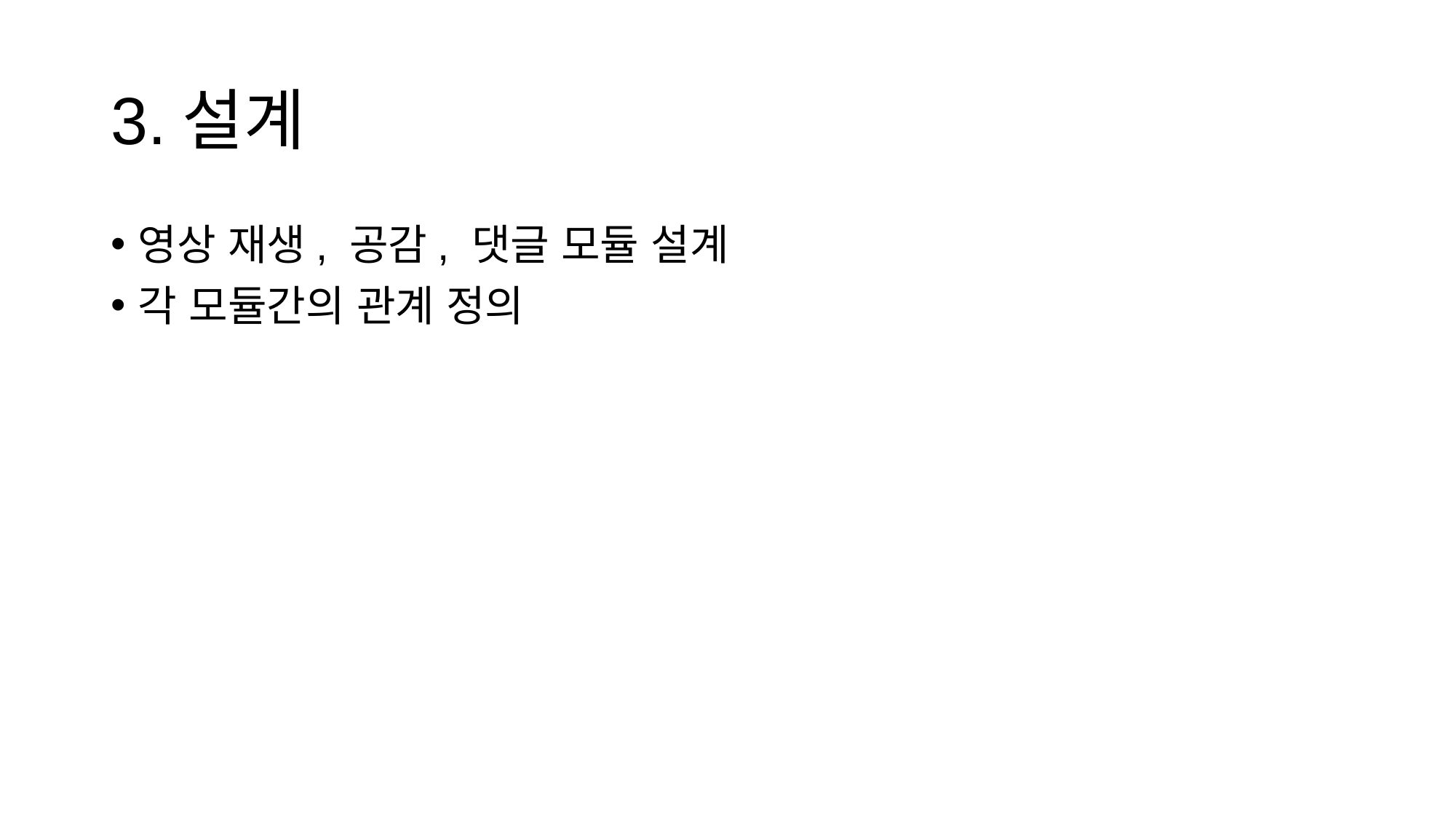

# 3.설계
영상 재생, 공감, 댓글 모듈 설계
각 모듈간의 관계 정의